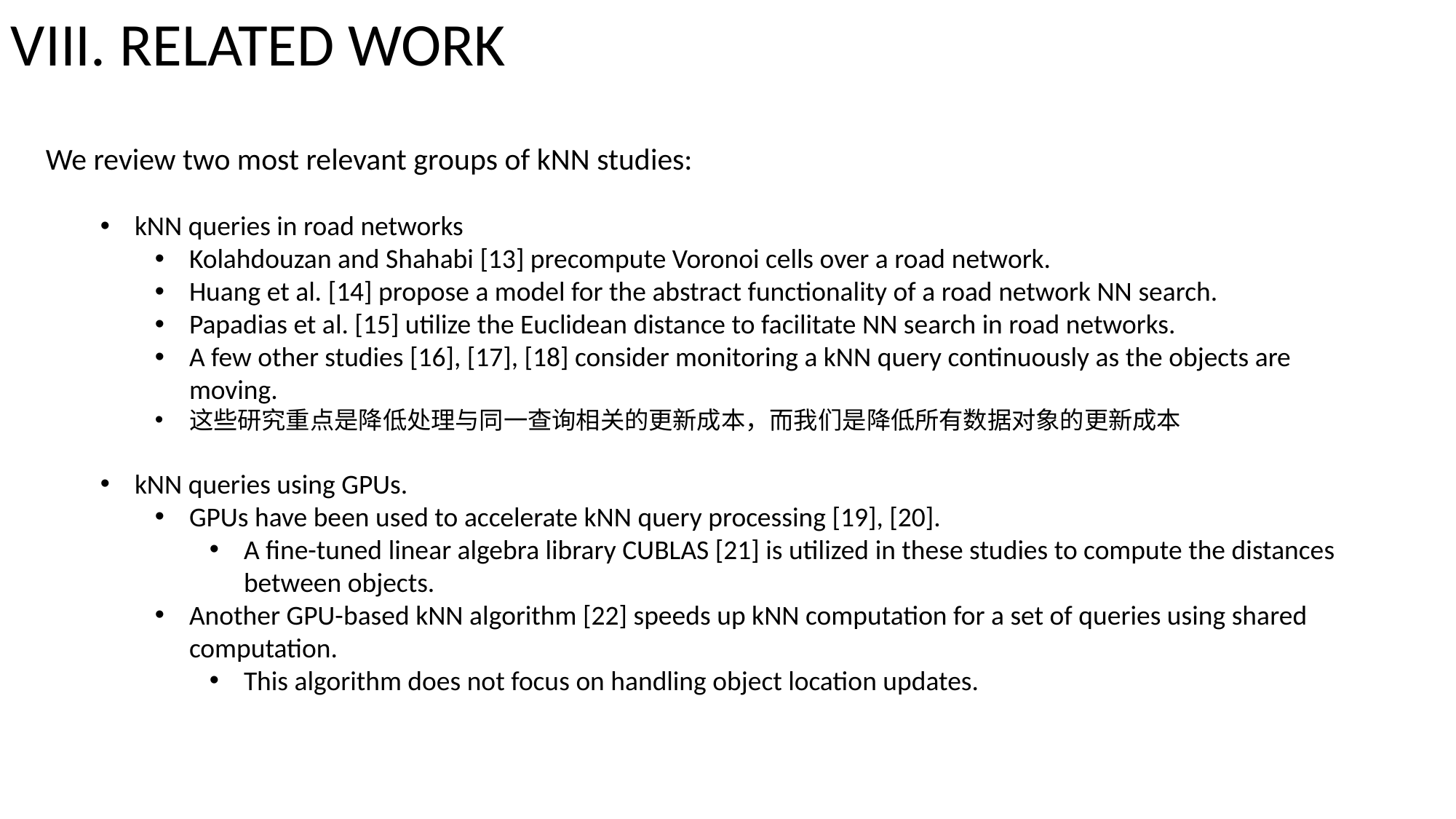

VIII. RELATED WORK
We review two most relevant groups of kNN studies:

kNN queries in road networks
Kolahdouzan and Shahabi [13] precompute Voronoi cells over a road network.
Huang et al. [14] propose a model for the abstract functionality of a road network NN search.
Papadias et al. [15] utilize the Euclidean distance to facilitate NN search in road networks.
A few other studies [16], [17], [18] consider monitoring a kNN query continuously as the objects are moving.
这些研究重点是降低处理与同一查询相关的更新成本，而我们是降低所有数据对象的更新成本

kNN queries using GPUs.
GPUs have been used to accelerate kNN query processing [19], [20].
A fine-tuned linear algebra library CUBLAS [21] is utilized in these studies to compute the distances between objects.
Another GPU-based kNN algorithm [22] speeds up kNN computation for a set of queries using shared computation.
This algorithm does not focus on handling object location updates.